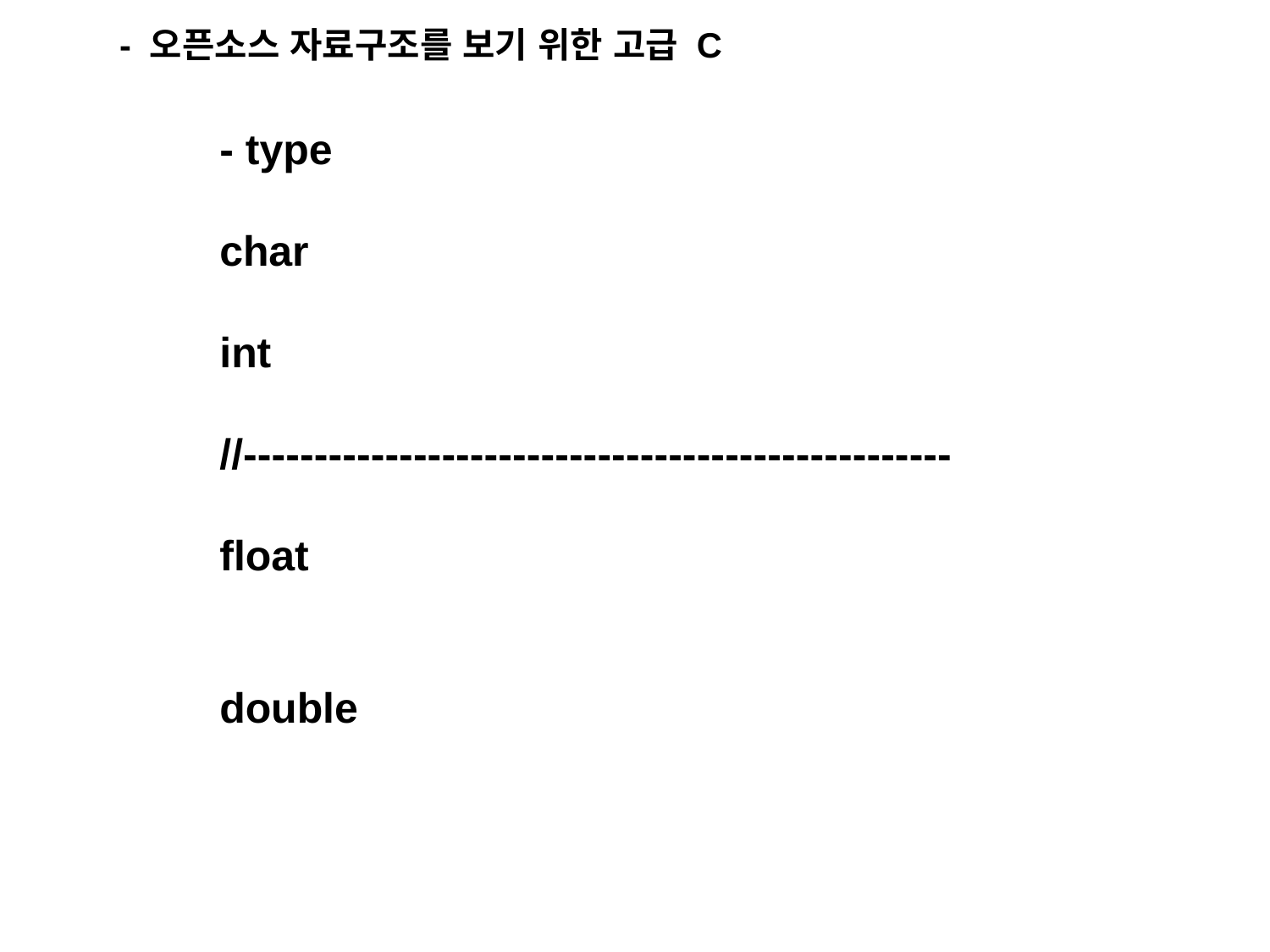

- 오픈소스 자료구조를 보기 위한 고급 C
- type

char

int

//--------------------------------------------------

float

double